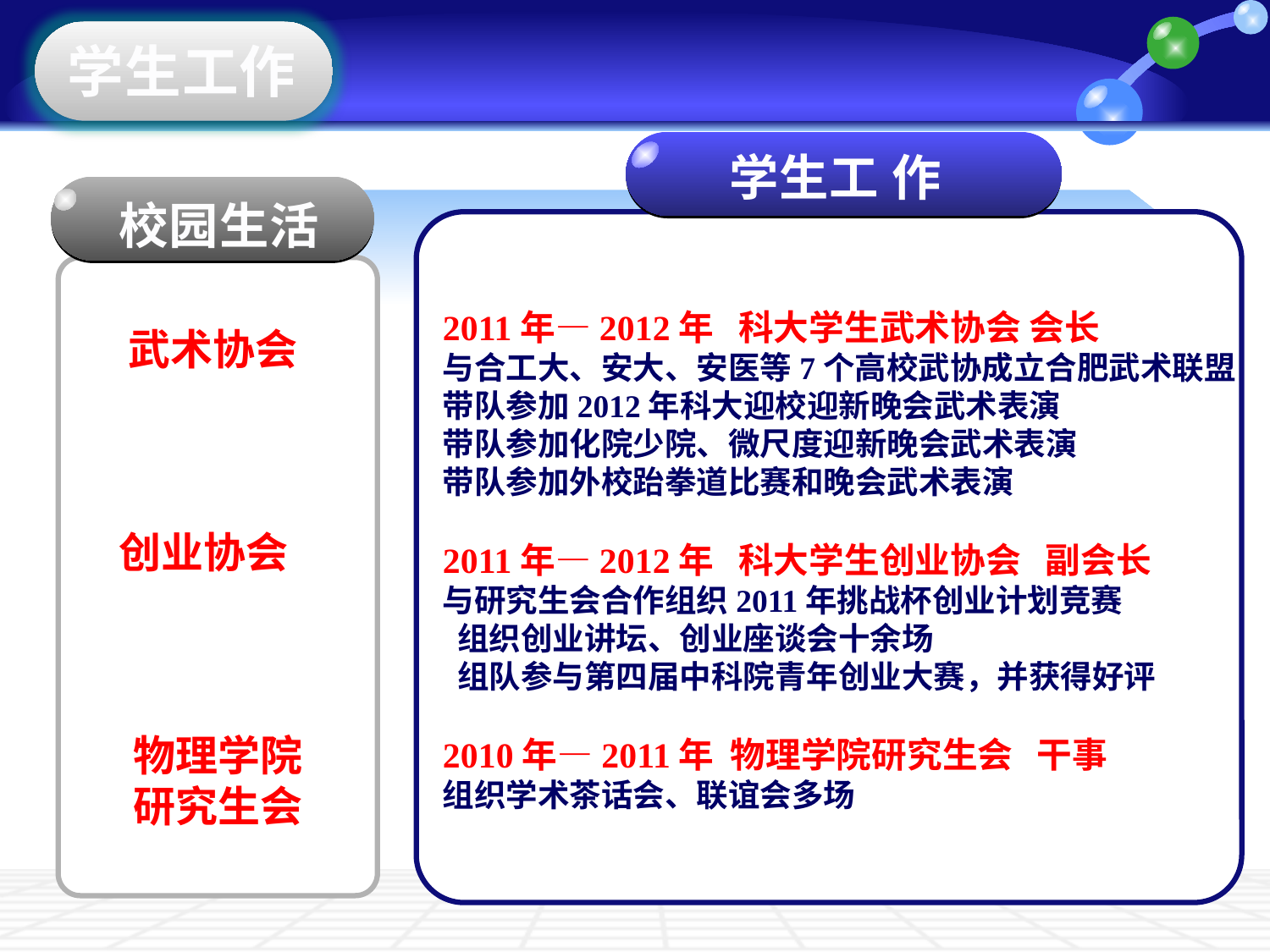

学生工作

   学生工 作

    校园生活

2011年—2012年   科大学生武术协会 会长
与合工大、安大、安医等7个高校武协成立合肥武术联盟
带队参加2012年科大迎校迎新晚会武术表演
带队参加化院少院、微尺度迎新晚会武术表演
带队参加外校跆拳道比赛和晚会武术表演

2011年—2012年   科大学生创业协会   副会长
与研究生会合作组织2011年挑战杯创业计划竞赛
 组织创业讲坛、创业座谈会十余场
 组队参与第四届中科院青年创业大赛，并获得好评

2010年—2011年  物理学院研究生会   干事
组织学术茶话会、联谊会多场

武术协会

创业协会

物理学院
研究生会